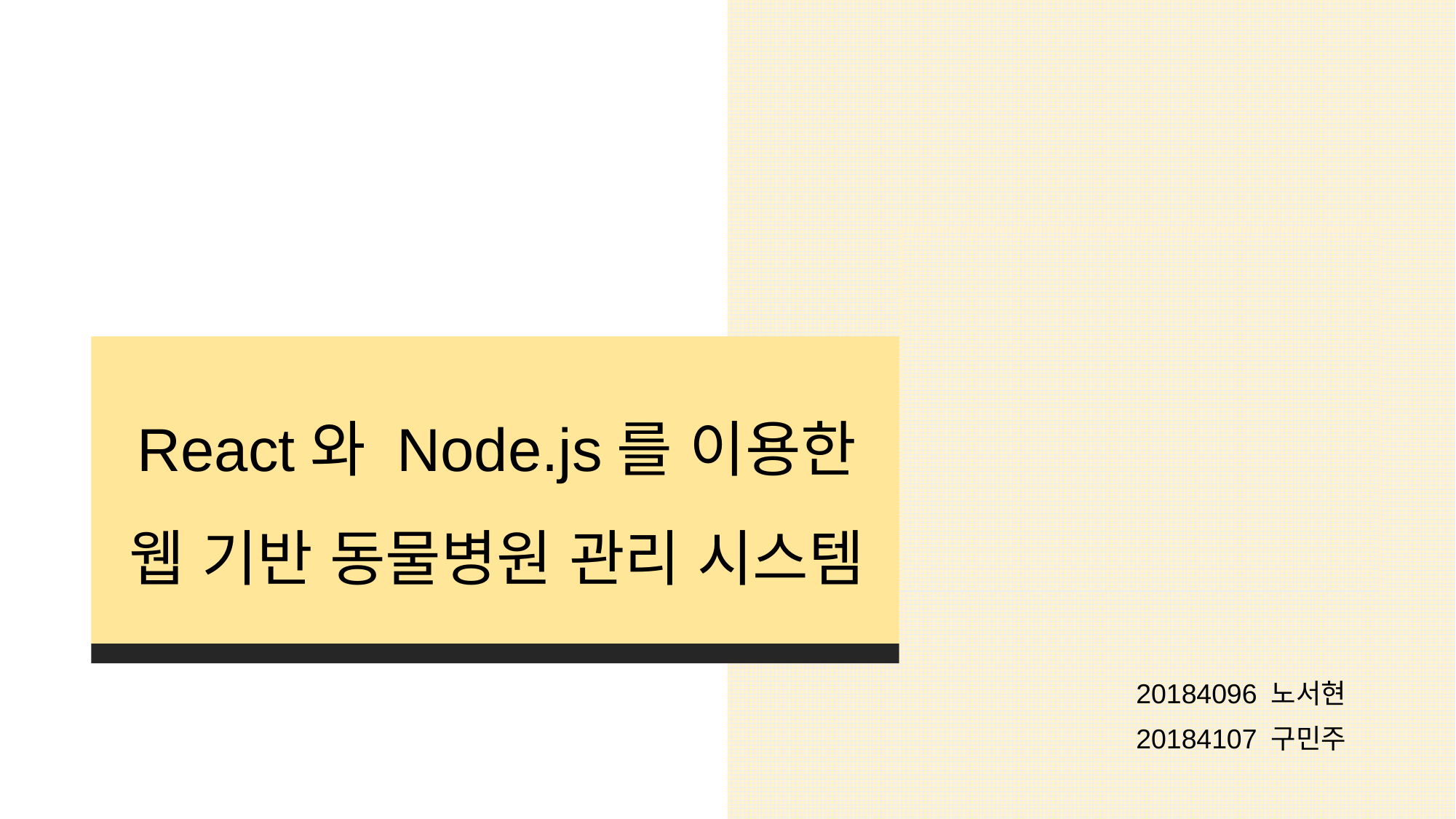

# React와 Node.js를 이용한 웹 기반 동물병원 관리 시스템

20184096 노서현
20184107 구민주